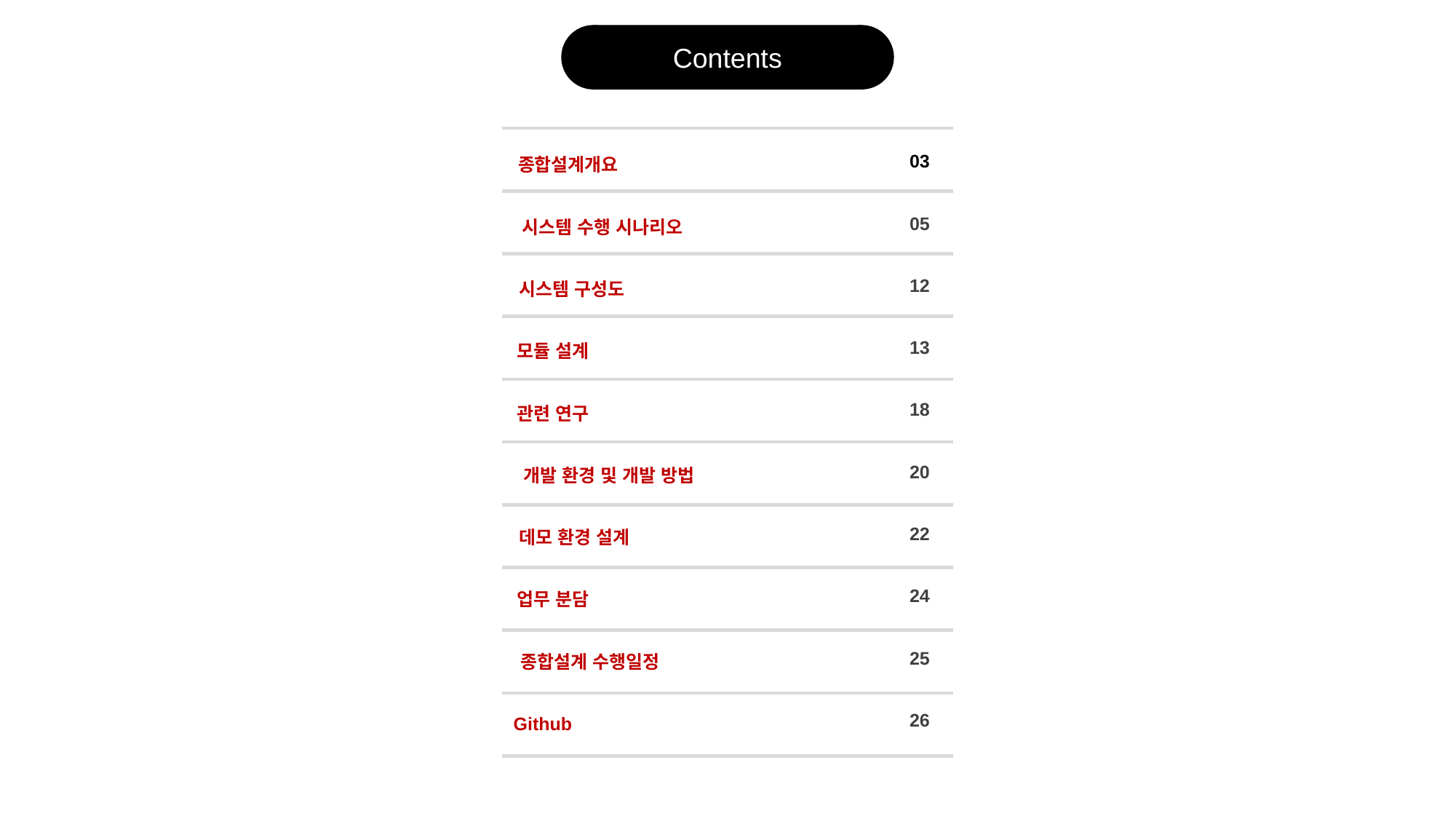

Contents

03
종합설계개요
05
시스템 수행 시나리오
12
시스템 구성도
13
모듈 설계
18
관련 연구
20
개발 환경 및 개발 방법
22
데모 환경 설계
24
업무 분담
25
종합설계 수행일정
26
Github